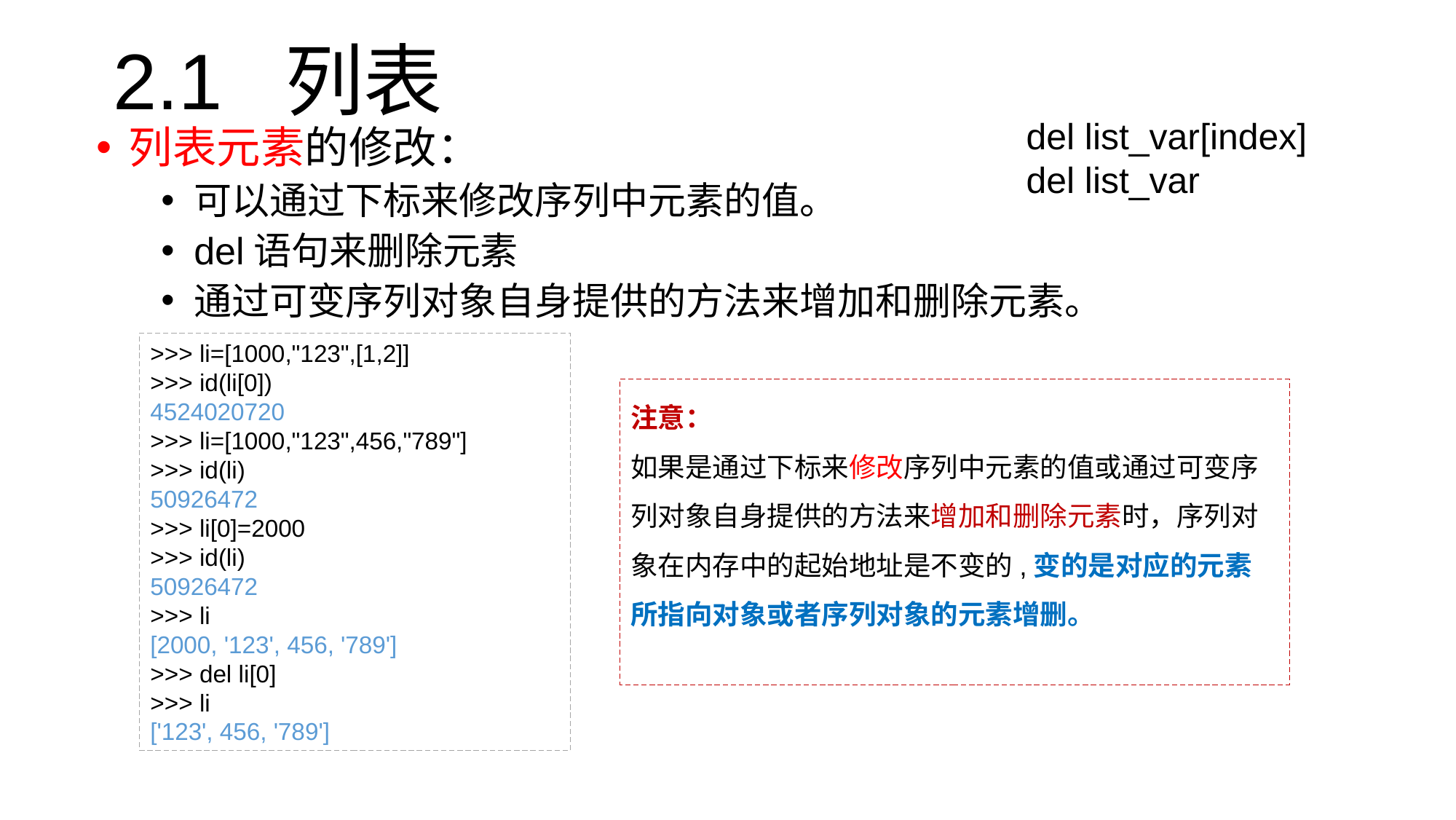

# 2.1  列表
del list_var[index]
del list_var
列表元素的修改：
可以通过下标来修改序列中元素的值。
del语句来删除元素
通过可变序列对象自身提供的方法来增加和删除元素。
>>> li=[1000,"123",[1,2]]
>>> id(li[0])
4524020720
>>> li=[1000,"123",456,"789"]
>>> id(li)
50926472
>>> li[0]=2000
>>> id(li)
50926472
>>> li
[2000, '123', 456, '789']
>>> del li[0]
>>> li
['123', 456, '789']
注意：
如果是通过下标来修改序列中元素的值或通过可变序列对象自身提供的方法来增加和删除元素时，序列对象在内存中的起始地址是不变的,变的是对应的元素所指向对象或者序列对象的元素增删。